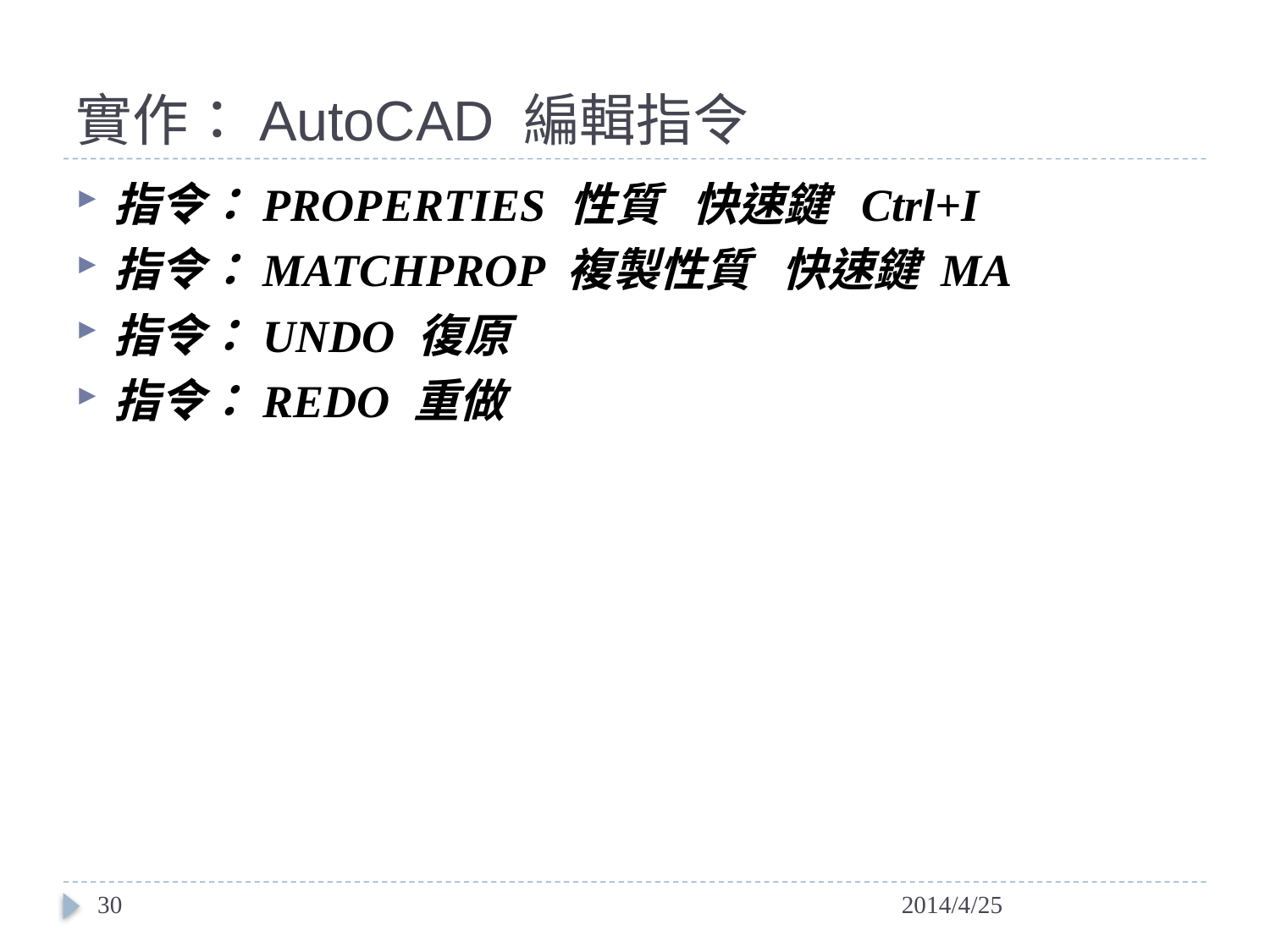

# 實作：AutoCAD 編輯指令
指令：PROPERTIES 性質   快速鍵  Ctrl+I
指令：MATCHPROP 複製性質   快速鍵 MA
指令：UNDO 復原
指令：REDO 重做

30
2014/4/25